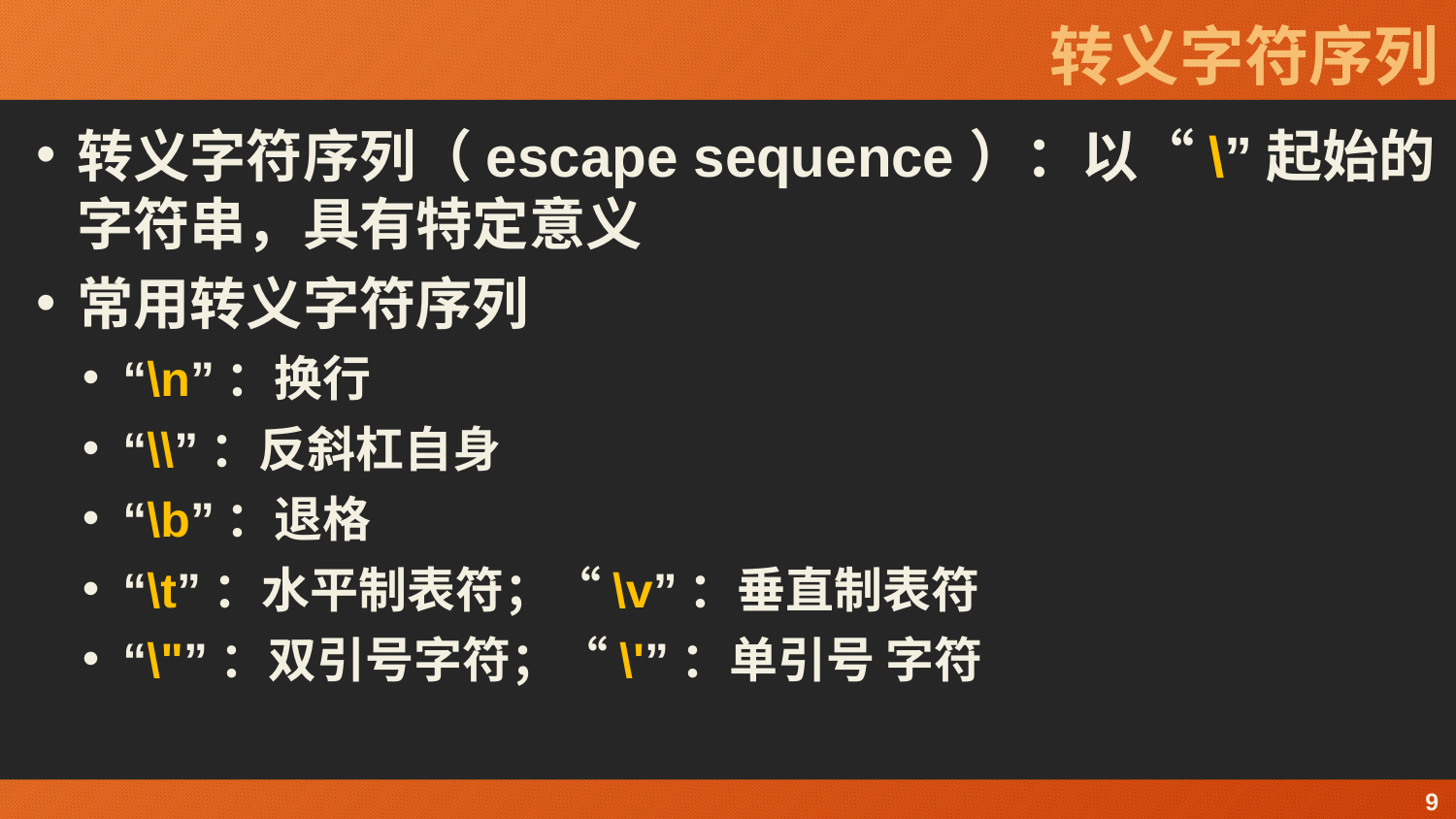

# 转义字符序列
转义字符序列（escape sequence）：以“\”起始的字符串，具有特定意义
常用转义字符序列
“\n”：换行
“\\”：反斜杠自身
“\b”：退格
“\t”：水平制表符；“\v”：垂直制表符
“\"”：双引号字符；“\'”：单引号 字符
9